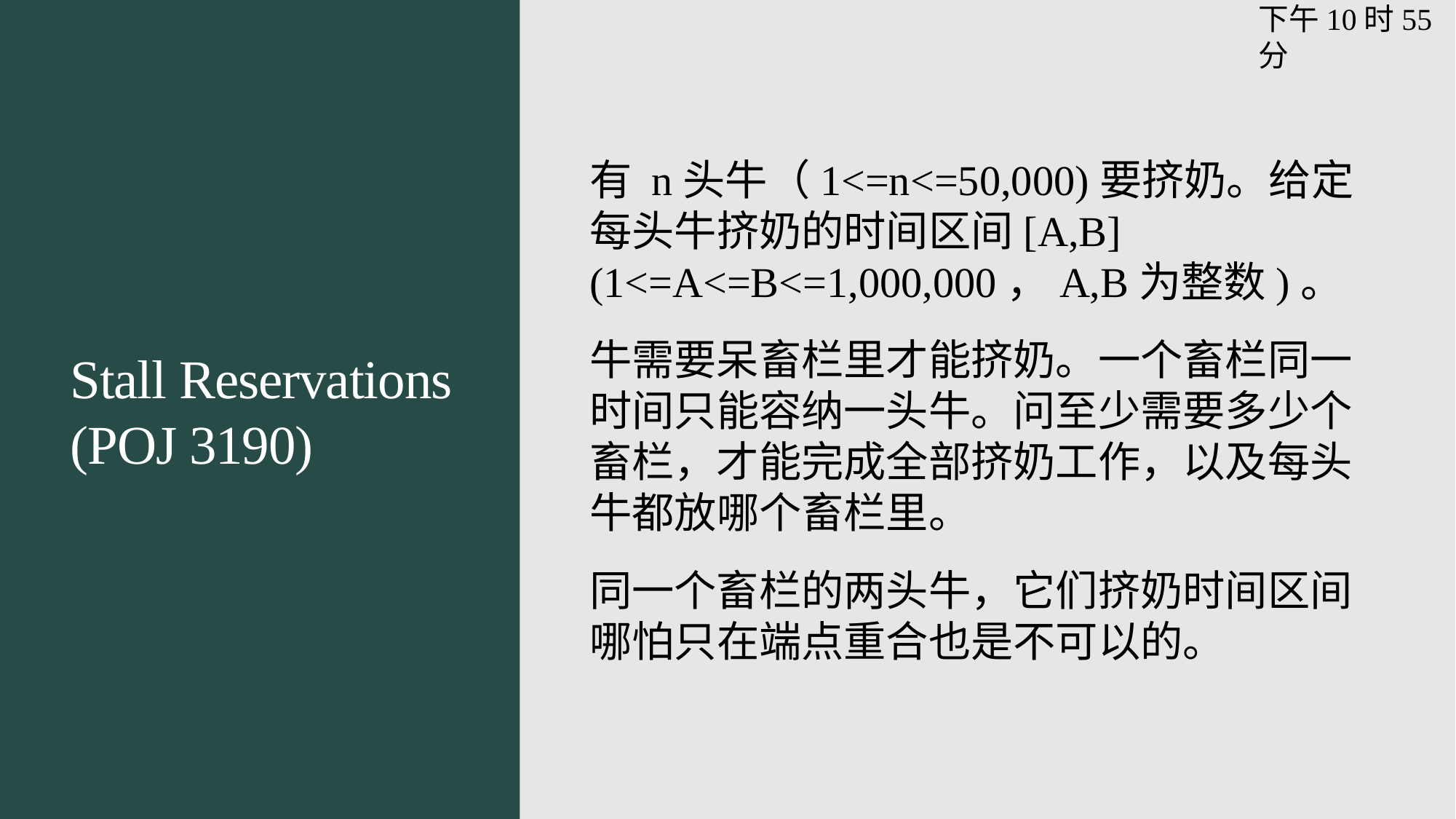

有 n头牛（1<=n<=50,000)要挤奶。给定每头牛挤奶的时间区间[A,B] (1<=A<=B<=1,000,000，A,B为整数)。
牛需要呆畜栏里才能挤奶。一个畜栏同一时间只能容纳一头牛。问至少需要多少个畜栏，才能完成全部挤奶工作，以及每头牛都放哪个畜栏里。
同一个畜栏的两头牛，它们挤奶时间区间哪怕只在端点重合也是不可以的。
# Stall Reservations (POJ 3190)